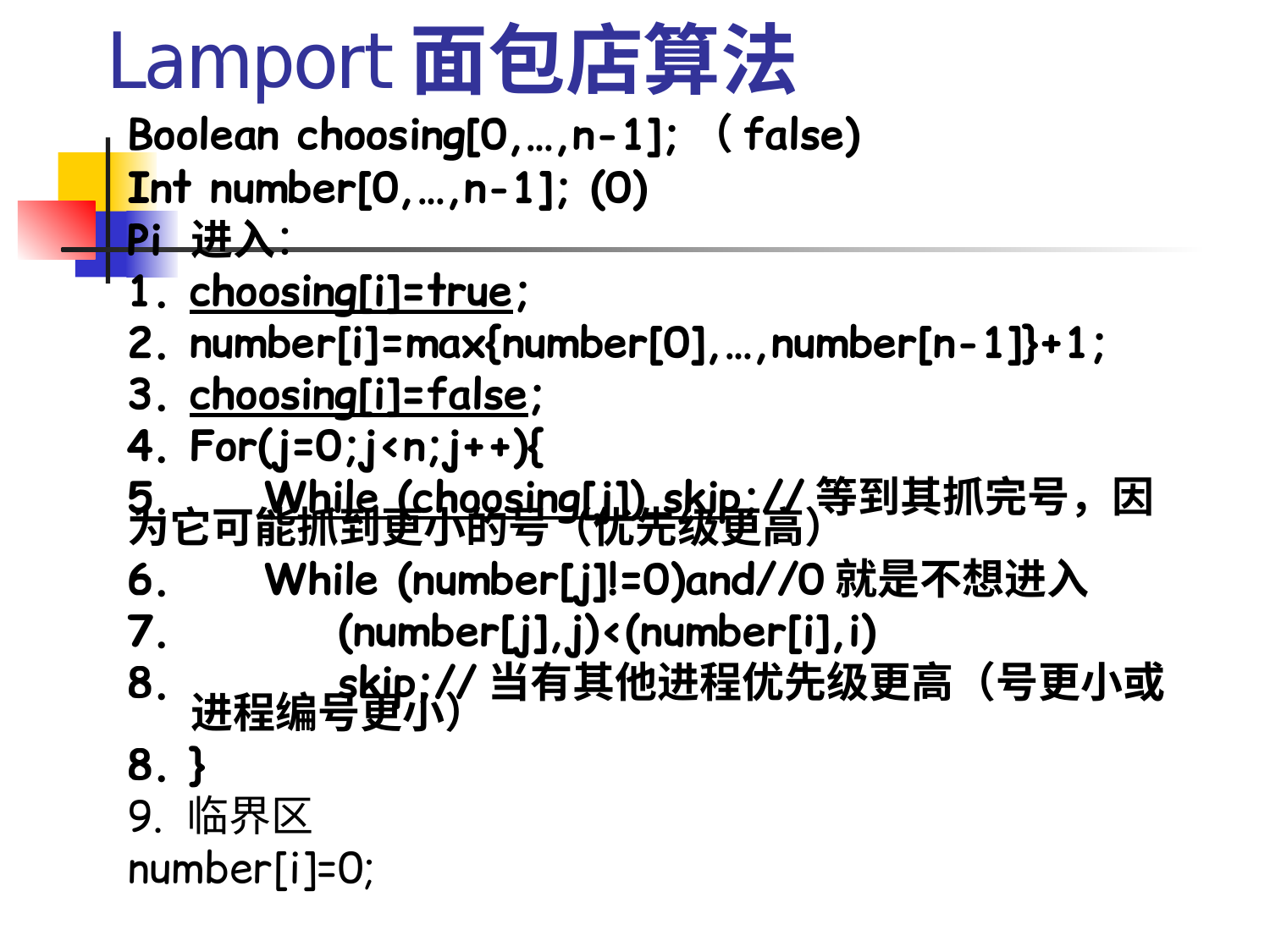

Lamport面包店算法
Boolean choosing[0,…,n-1];（false)
Int number[0,…,n-1]; (0)
Pi 进入：
1. choosing[i]=true;
2. number[i]=max{number[0],…,number[n-1]}+1;
3. choosing[i]=false;
4. For(j=0;j<n;j++){
5.     While (choosing[j]) skip;	//等到其抓完号，因为它可能抓到更小的号（优先级更高）
6.     While (number[j]!=0)and//0就是不想进入
        (number[j],j)<(number[i],i)
        skip;//当有其他进程优先级更高（号更小或进程编号更小）
8. }
9. 临界区
number[i]=0;